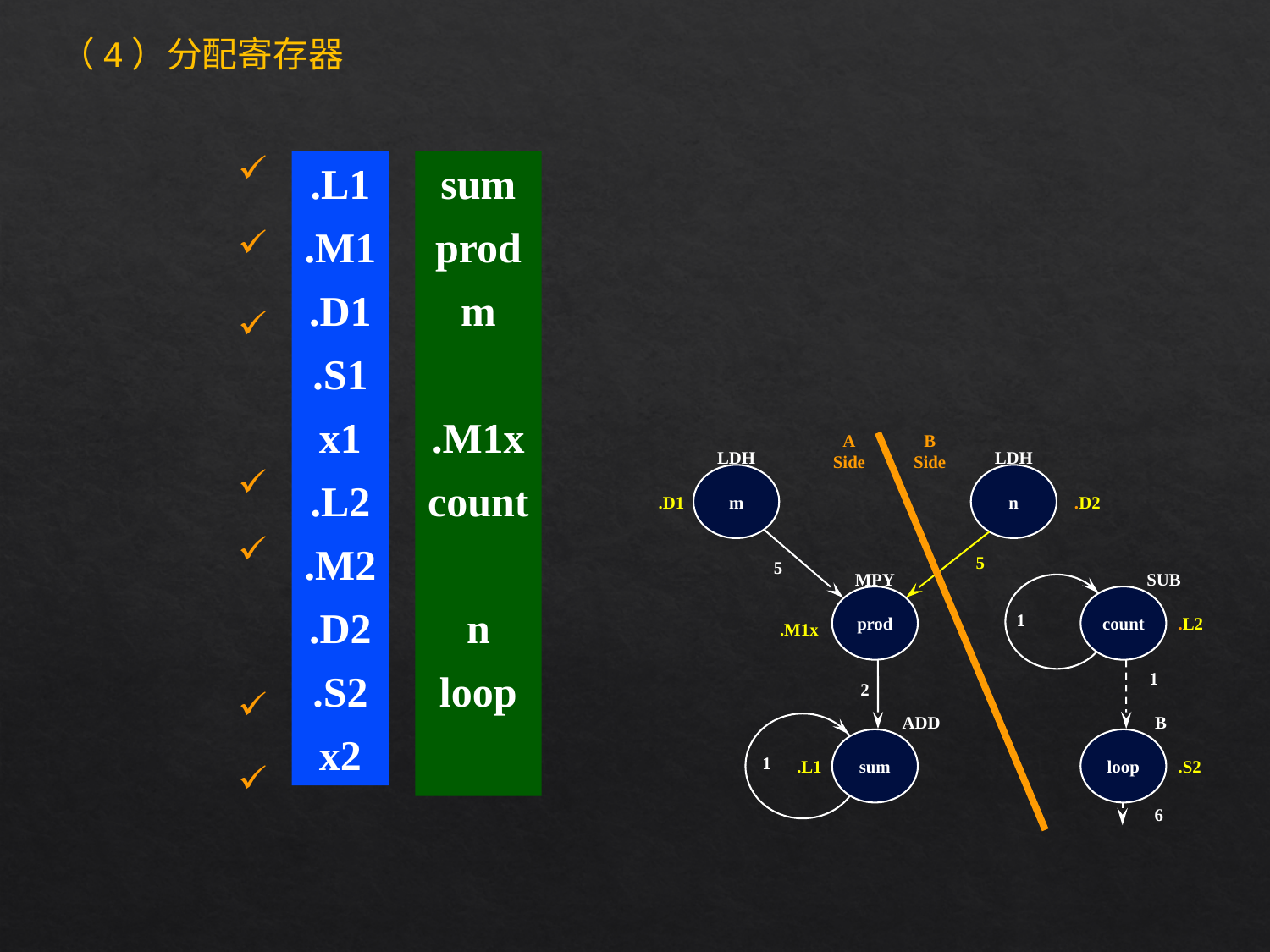

（4）分配寄存器
.L1
.M1
.D1
.S1
x1
.L2
.M2
.D2
.S2
x2
sum
prod
m

.M1x
count

n
loop

A
Side
B
Side

LDH
m
LDH
n

.D1
.D2

5
5
MPY
prod
SUB
count

1
.L2
.M1x

1
2

ADD
sum
B
loop

1
.L1
.S2

6